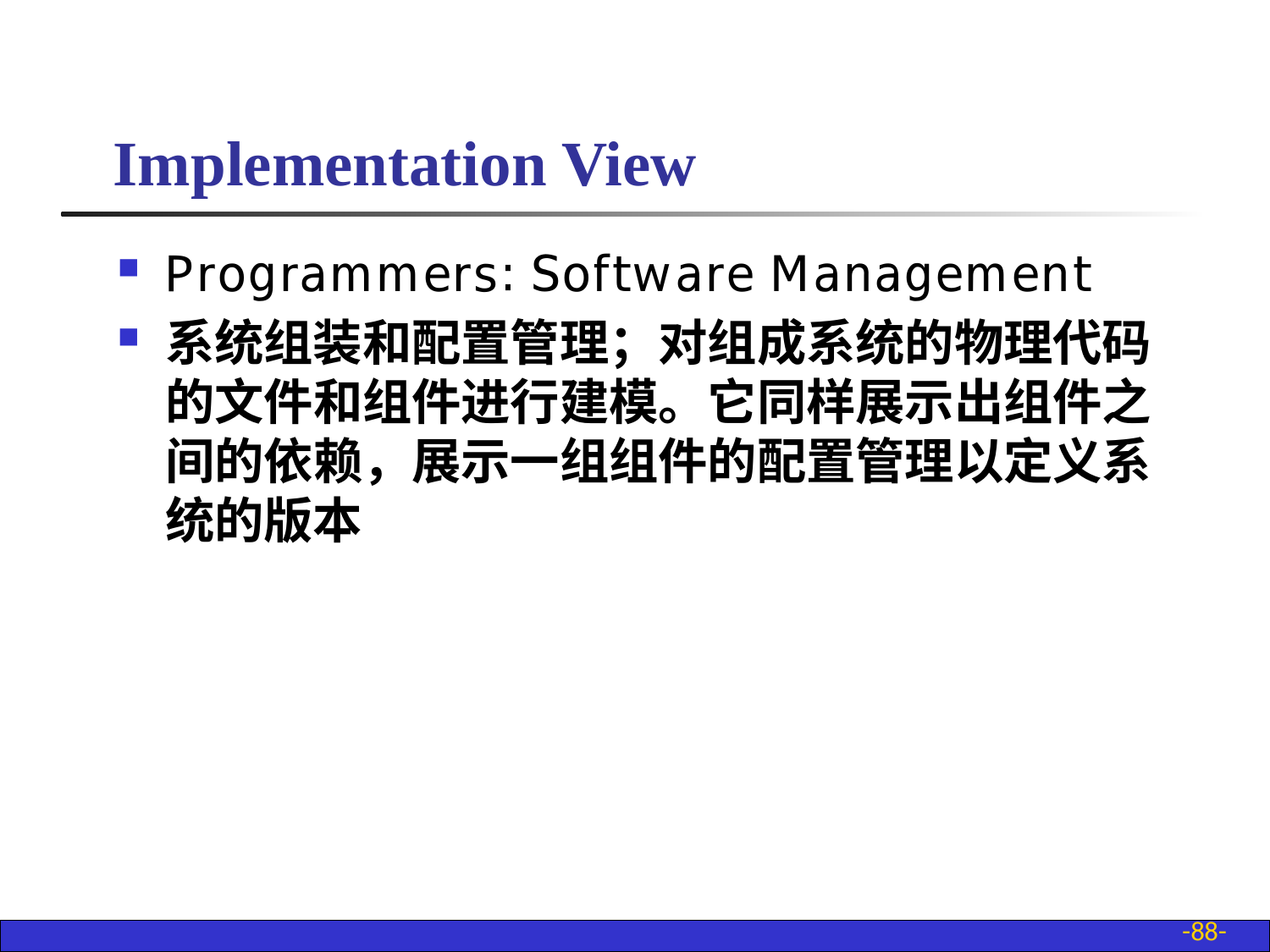

Implementation View
Programmers: Software Management
系统组装和配置管理；对组成系统的物理代码的文件和组件进行建模。它同样展示出组件之间的依赖，展示一组组件的配置管理以定义系统的版本
-88-